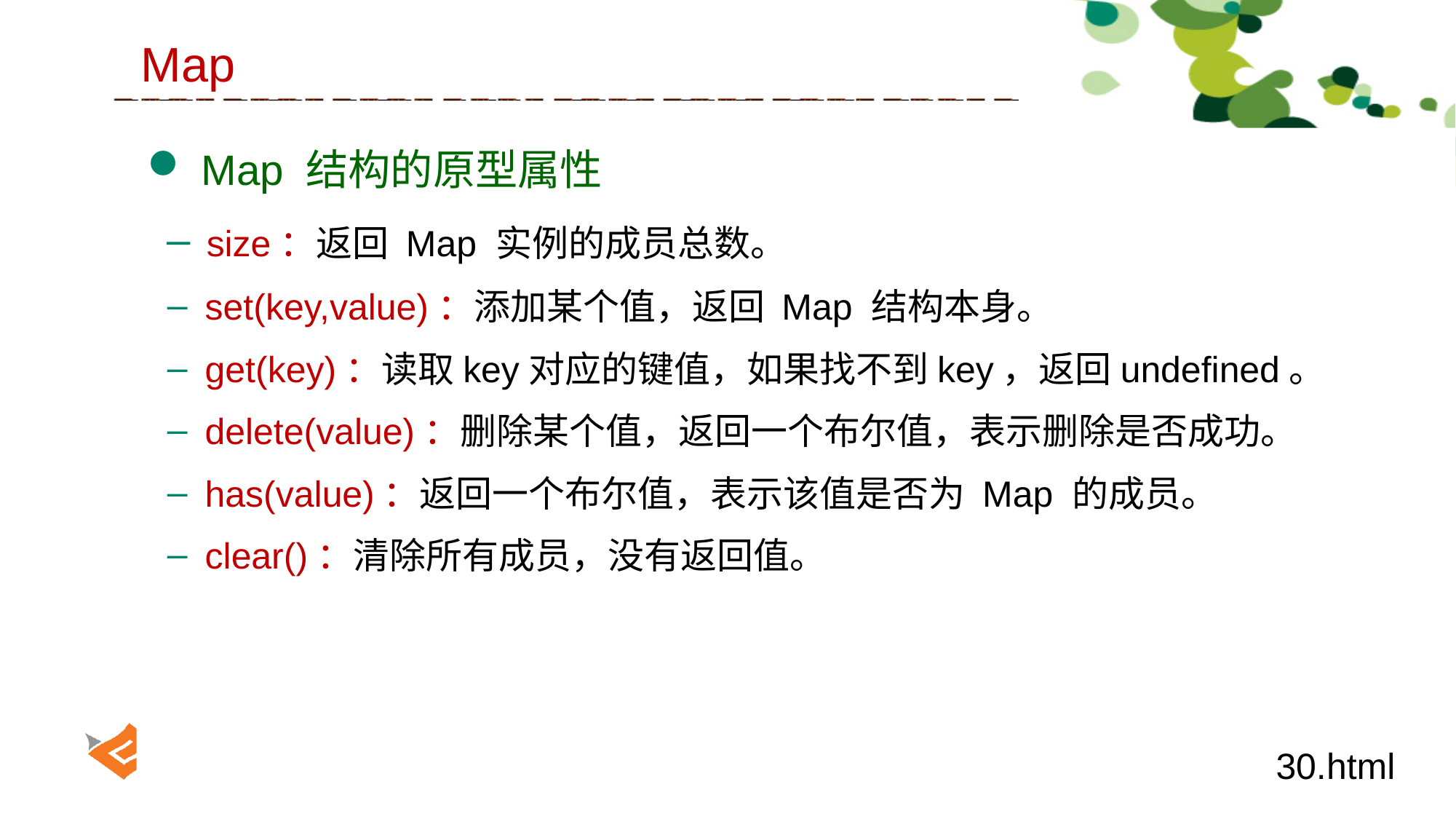

Map

 Map 结构的原型属性
 size：返回 Map 实例的成员总数。
 set(key,value)：添加某个值，返回 Map 结构本身。
 get(key)：读取key对应的键值，如果找不到key，返回undefined。
 delete(value)：删除某个值，返回一个布尔值，表示删除是否成功。
 has(value)：返回一个布尔值，表示该值是否为 Map 的成员。
 clear()：清除所有成员，没有返回值。

30.html